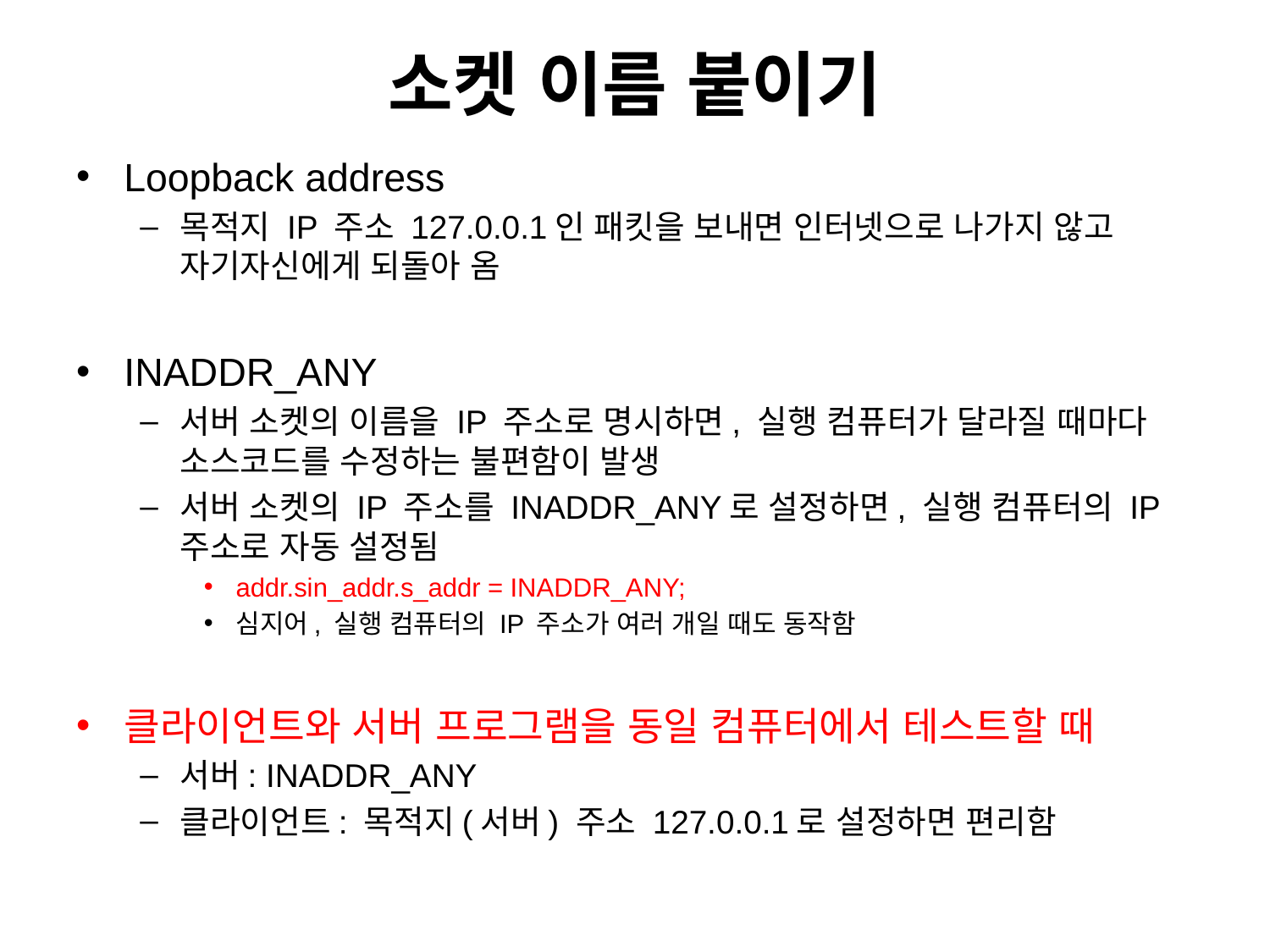

# 소켓 이름 붙이기
Loopback address
목적지 IP 주소 127.0.0.1인 패킷을 보내면 인터넷으로 나가지 않고 자기자신에게 되돌아 옴

INADDR_ANY
서버 소켓의 이름을 IP 주소로 명시하면, 실행 컴퓨터가 달라질 때마다 소스코드를 수정하는 불편함이 발생
서버 소켓의 IP 주소를 INADDR_ANY로 설정하면, 실행 컴퓨터의 IP 주소로 자동 설정됨
addr.sin_addr.s_addr = INADDR_ANY;
심지어, 실행 컴퓨터의 IP 주소가 여러 개일 때도 동작함

클라이언트와 서버 프로그램을 동일 컴퓨터에서 테스트할 때
서버: INADDR_ANY
클라이언트: 목적지(서버) 주소 127.0.0.1로 설정하면 편리함